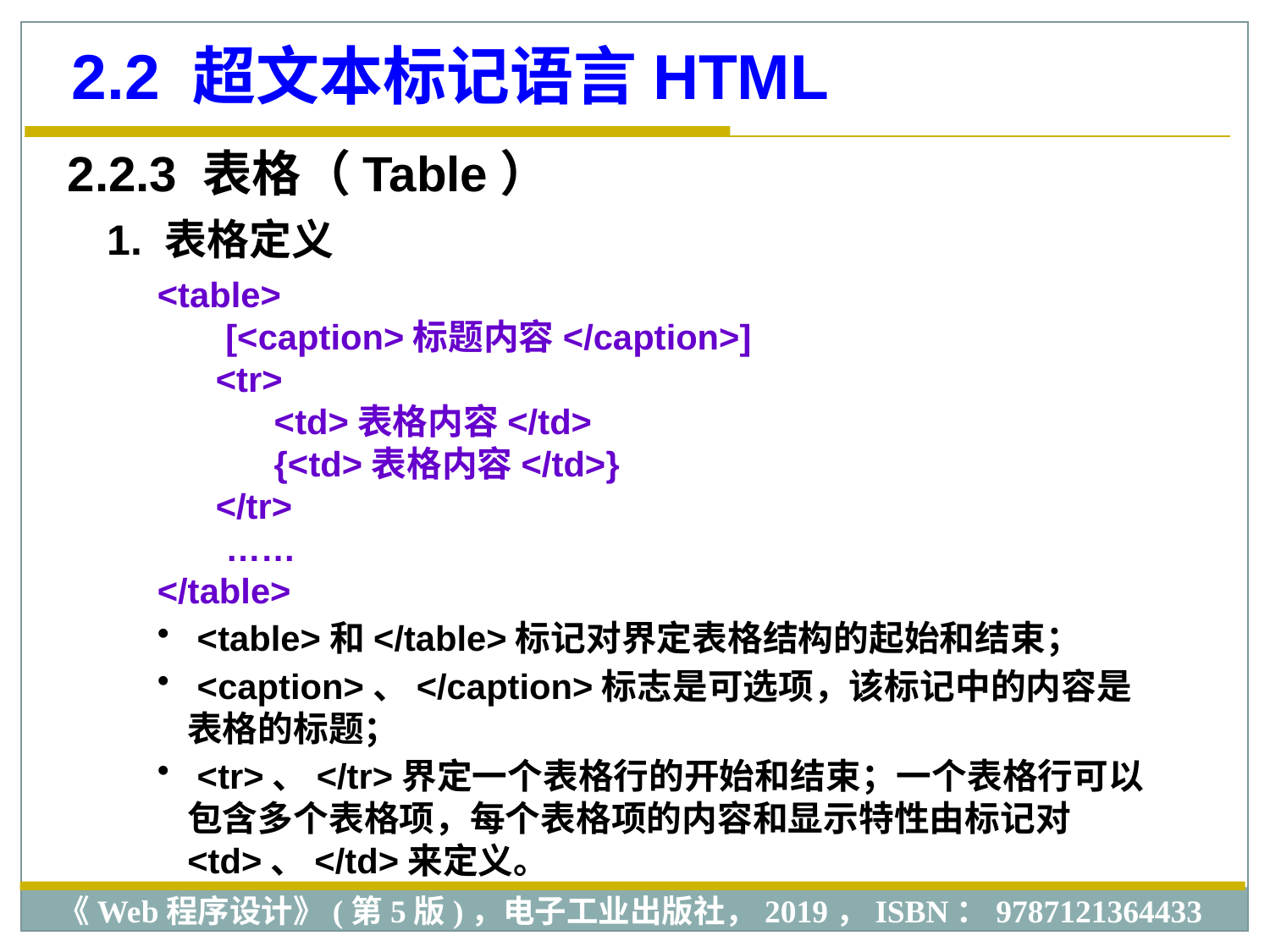

2.2 超文本标记语言HTML
2.2.3 表格（Table）
1. 表格定义
<table>
       [<caption>标题内容</caption>]
      <tr>
            <td>表格内容</td>
            {<td>表格内容</td>}
      </tr>
       ……
</table>
 <table>和</table>标记对界定表格结构的起始和结束；
 <caption>、</caption>标志是可选项，该标记中的内容是表格的标题；
 <tr>、</tr>界定一个表格行的开始和结束；一个表格行可以包含多个表格项，每个表格项的内容和显示特性由标记对<td>、</td>来定义。